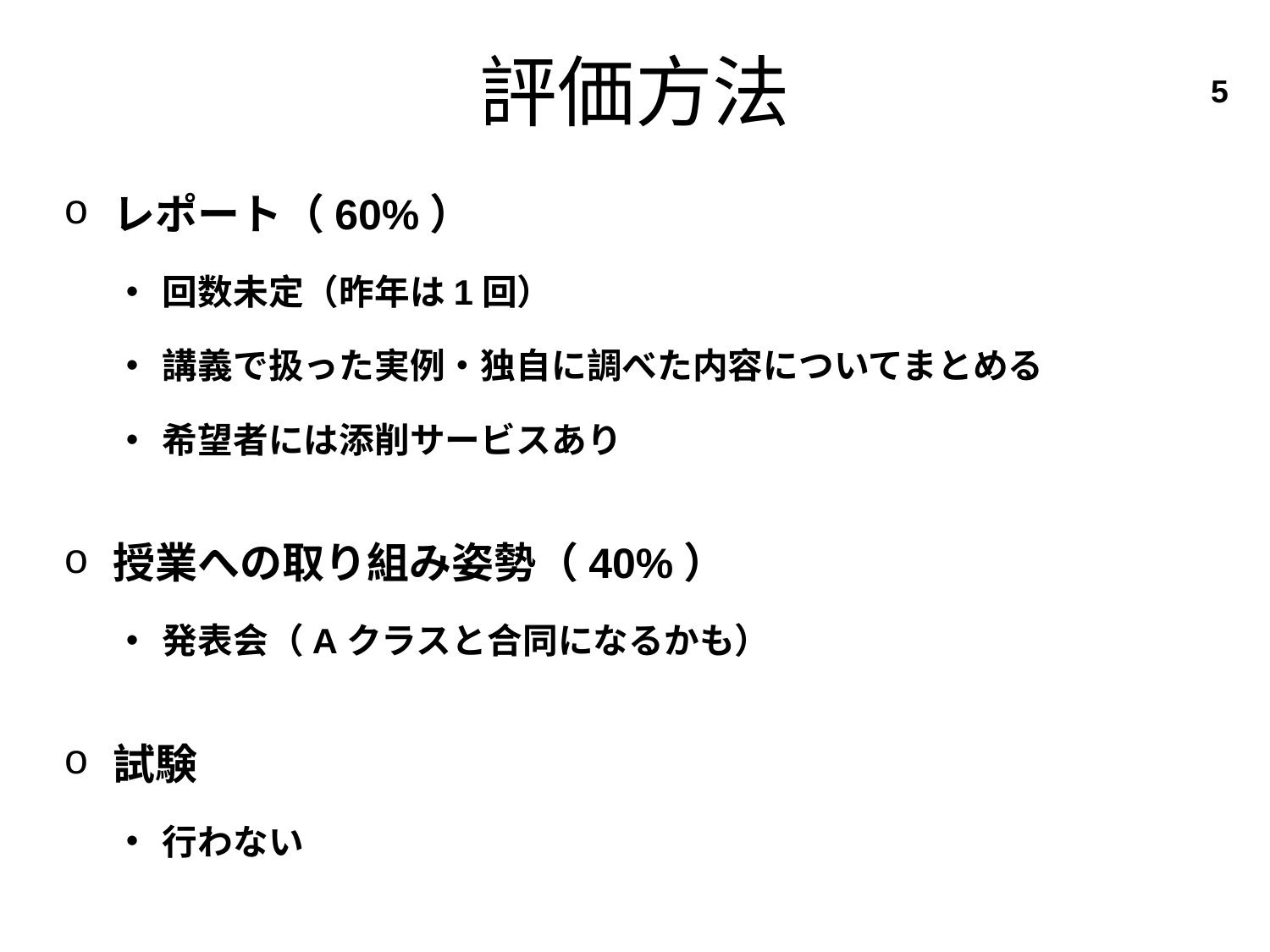

# 評価方法
5
レポート（60%）
回数未定（昨年は1回）
講義で扱った実例・独自に調べた内容についてまとめる
希望者には添削サービスあり
授業への取り組み姿勢（40%）
発表会（Aクラスと合同になるかも）
試験
行わない